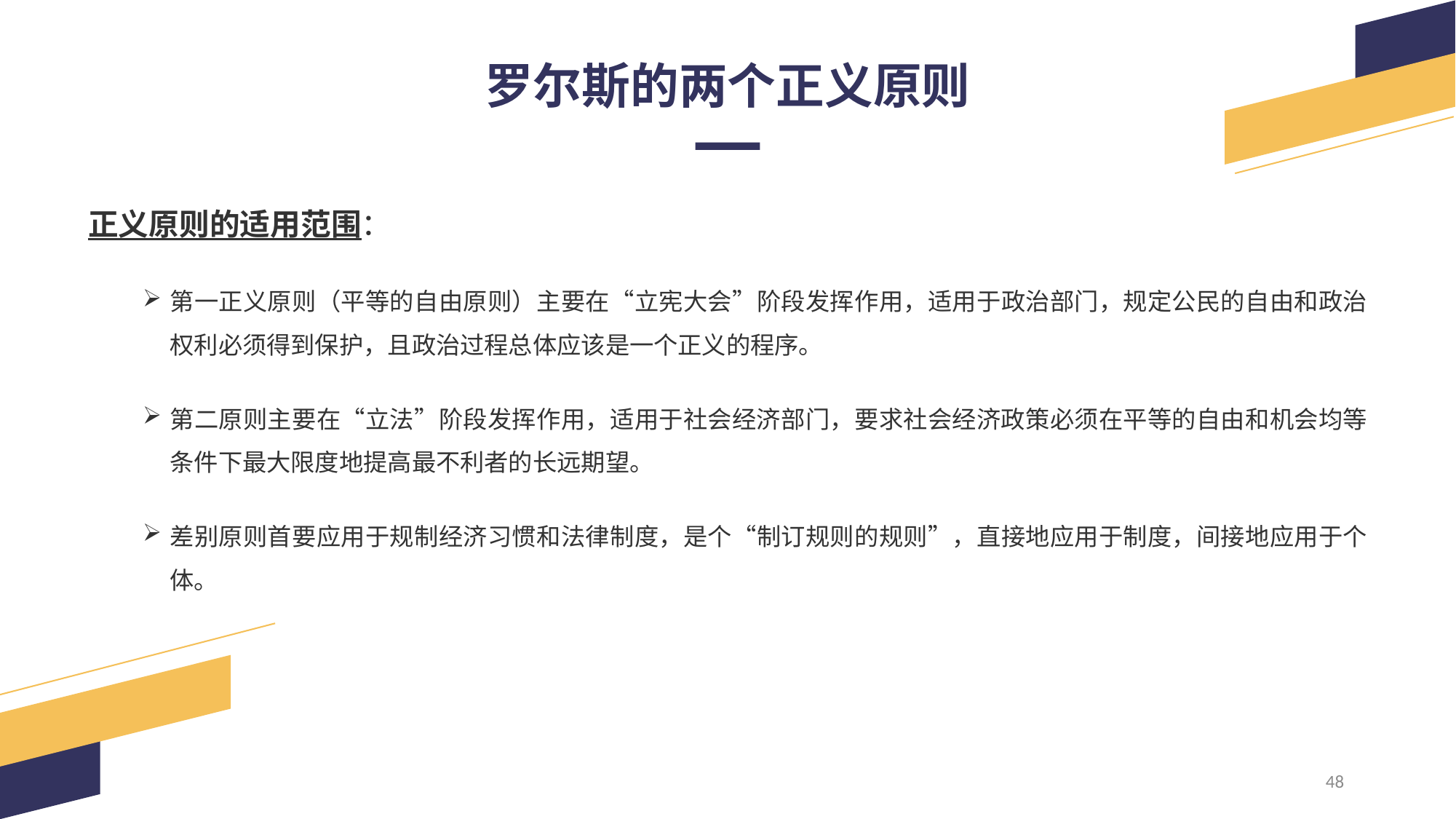

罗尔斯的两个正义原则

正义原则的适用范围：
第一正义原则（平等的自由原则）主要在“立宪大会”阶段发挥作用，适用于政治部门，规定公民的自由和政治权利必须得到保护，且政治过程总体应该是一个正义的程序。
第二原则主要在“立法”阶段发挥作用，适用于社会经济部门，要求社会经济政策必须在平等的自由和机会均等条件下最大限度地提高最不利者的长远期望。
差别原则首要应用于规制经济习惯和法律制度，是个“制订规则的规则”，直接地应用于制度，间接地应用于个体。

48